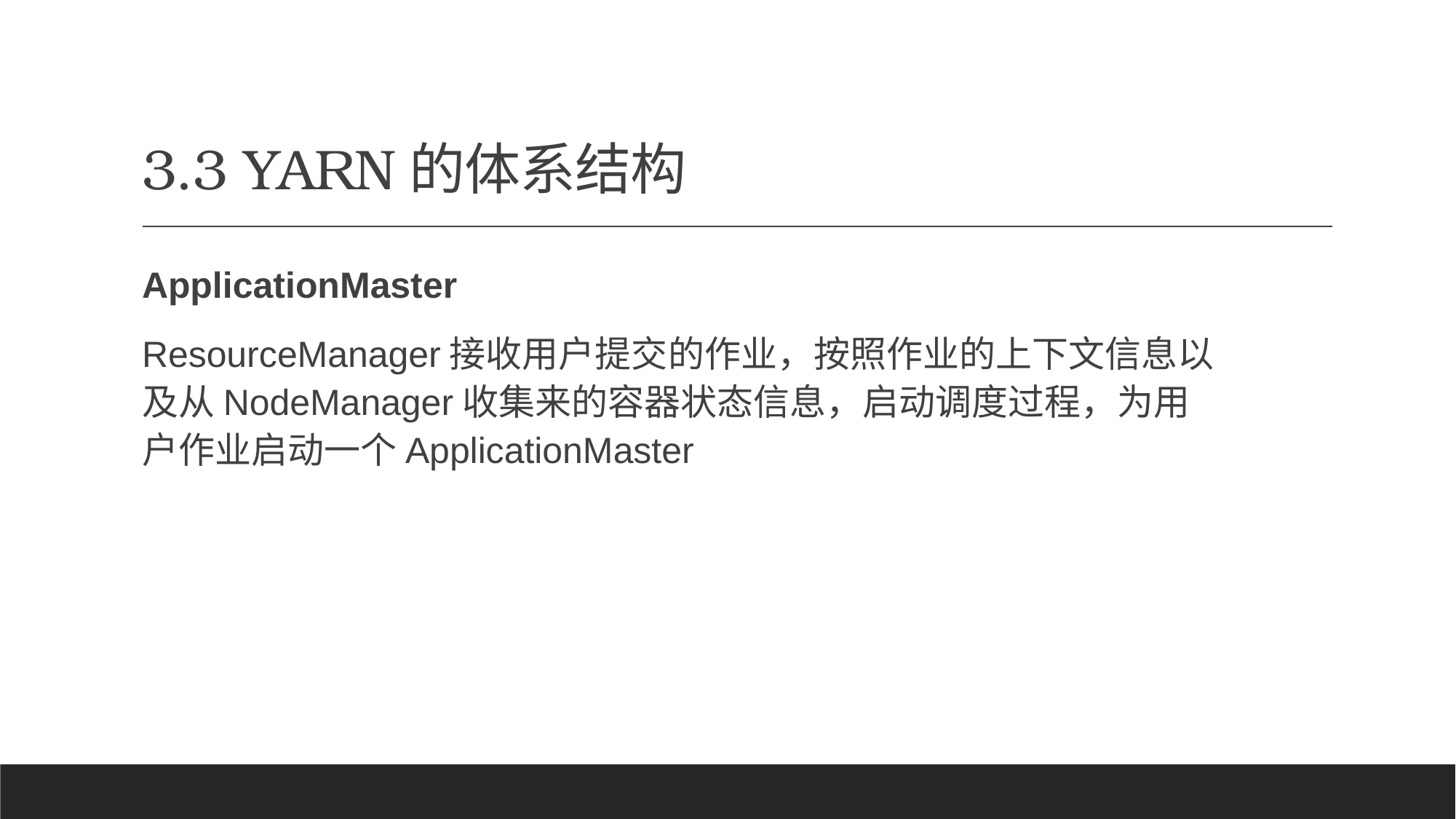

# 3.3 YARN的体系结构
ApplicationMaster
ResourceManager接收用户提交的作业，按照作业的上下文信息以及从NodeManager收集来的容器状态信息，启动调度过程，为用户作业启动一个ApplicationMaster